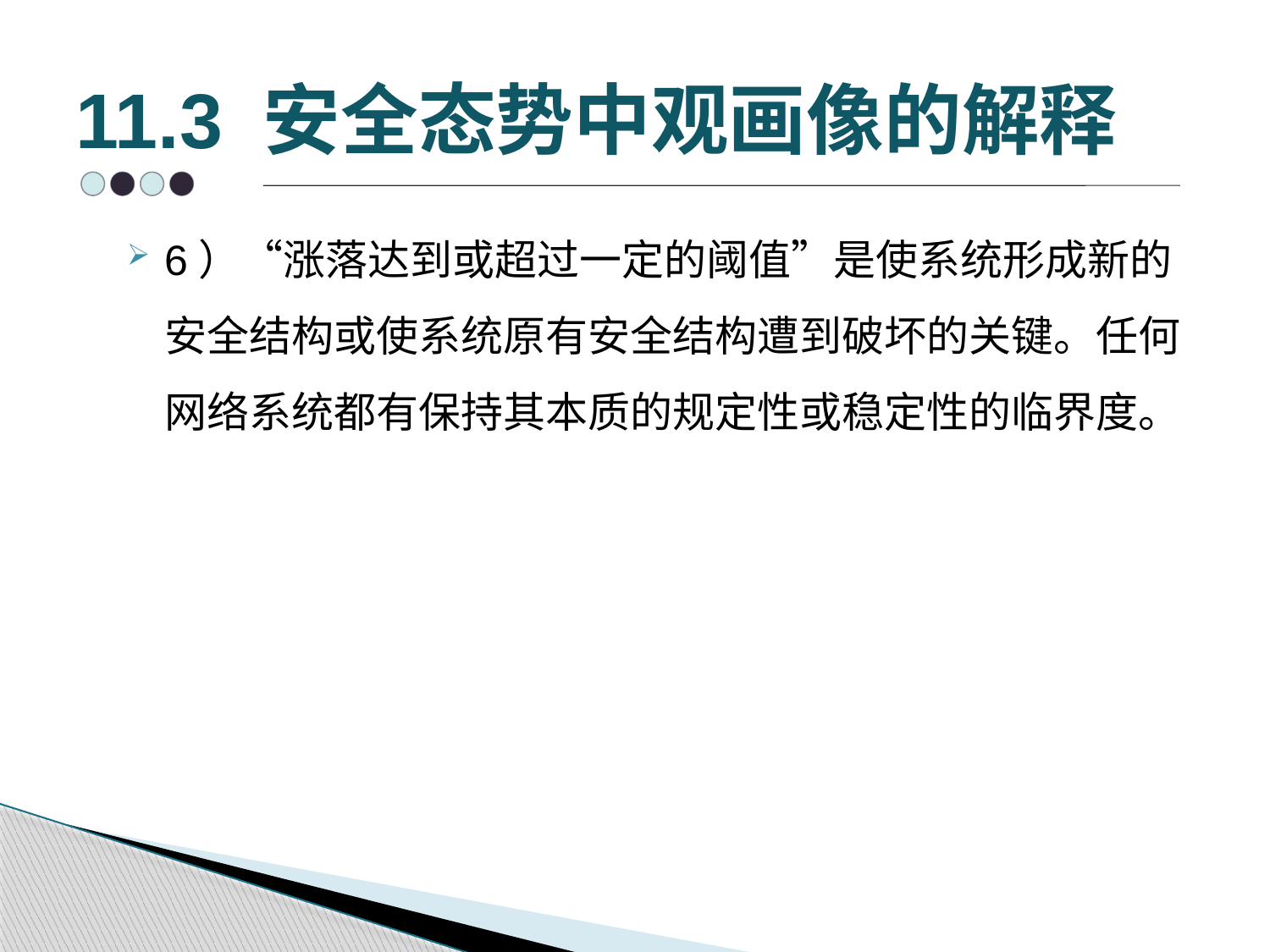

# 11.3 安全态势中观画像的解释

6）“涨落达到或超过一定的阈值”是使系统形成新的安全结构或使系统原有安全结构遭到破坏的关键。任何网络系统都有保持其本质的规定性或稳定性的临界度。